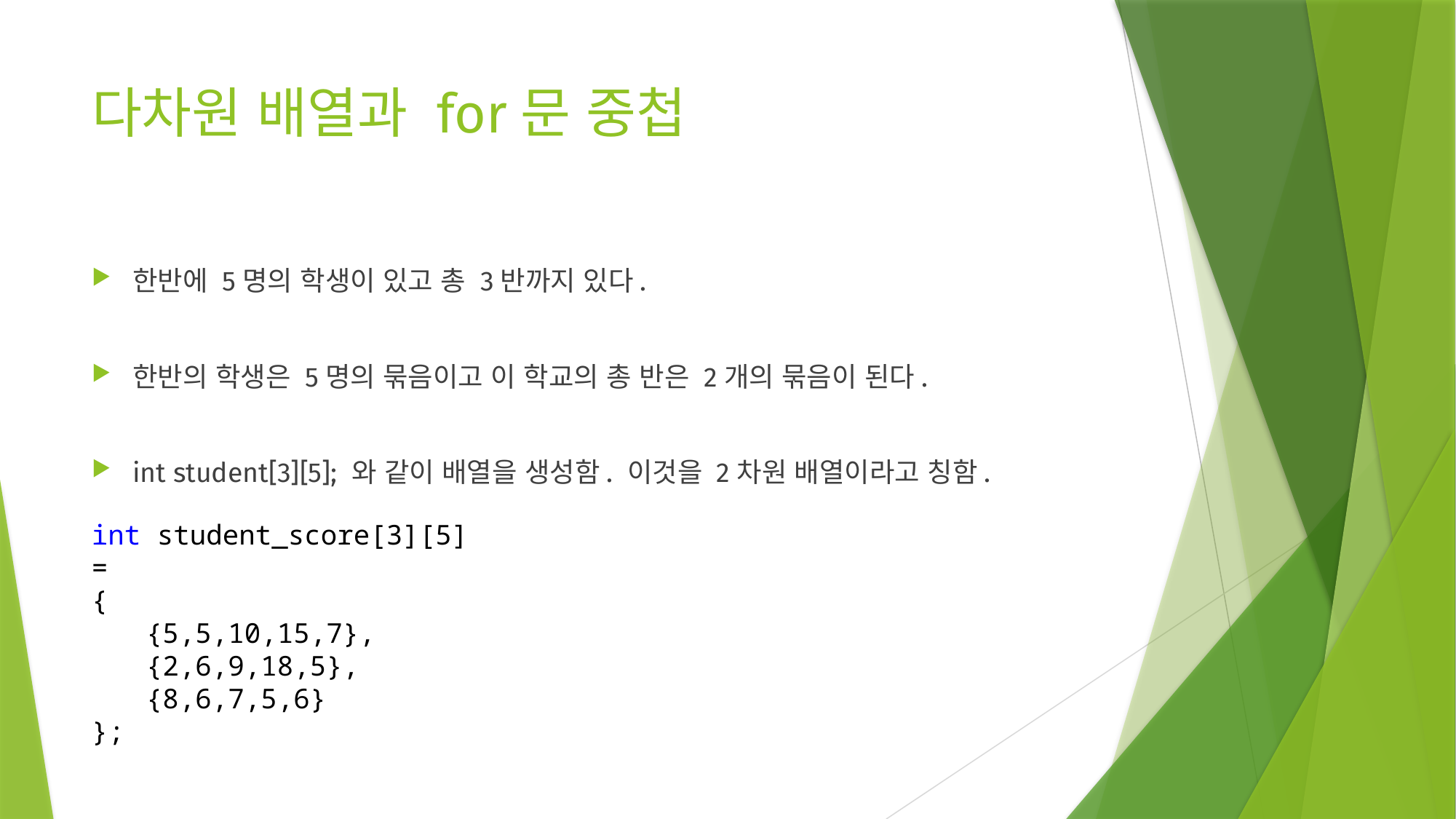

# 다차원 배열과 for문 중첩
한반에 5명의 학생이 있고 총 3반까지 있다.

한반의 학생은 5명의 묶음이고 이 학교의 총 반은 2개의 묶음이 된다.

int student[3][5]; 와 같이 배열을 생성함. 이것을 2차원 배열이라고 칭함.

int student_score[3][5] =
{
{5,5,10,15,7},
{2,6,9,18,5},
{8,6,7,5,6}
};